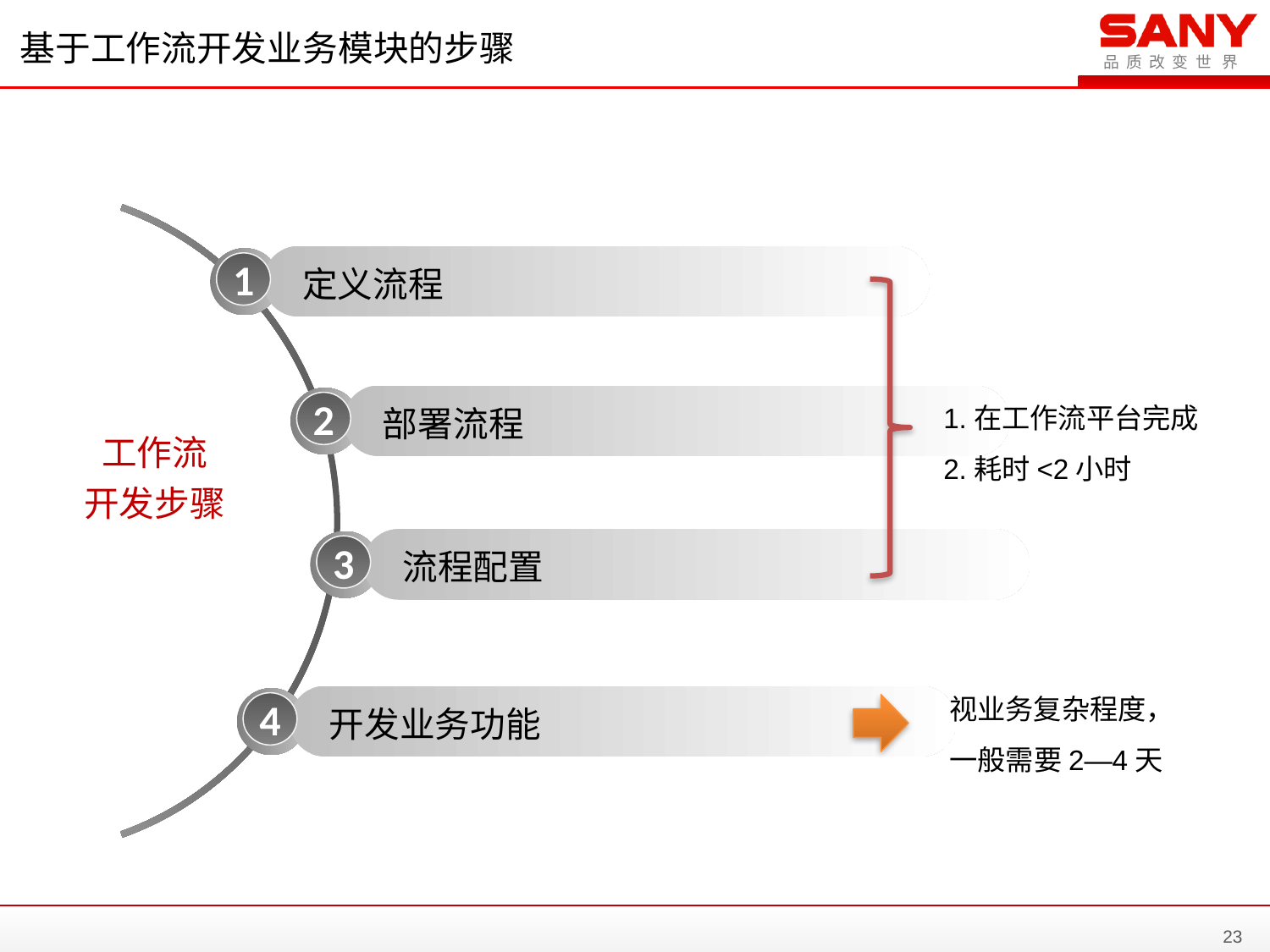

# 基于工作流开发业务模块的步骤

1
定义流程

1.在工作流平台完成
2.耗时<2小时

2
部署流程
工作流
开发步骤

3
流程配置
视业务复杂程度，
一般需要2—4天

4
开发业务功能

23